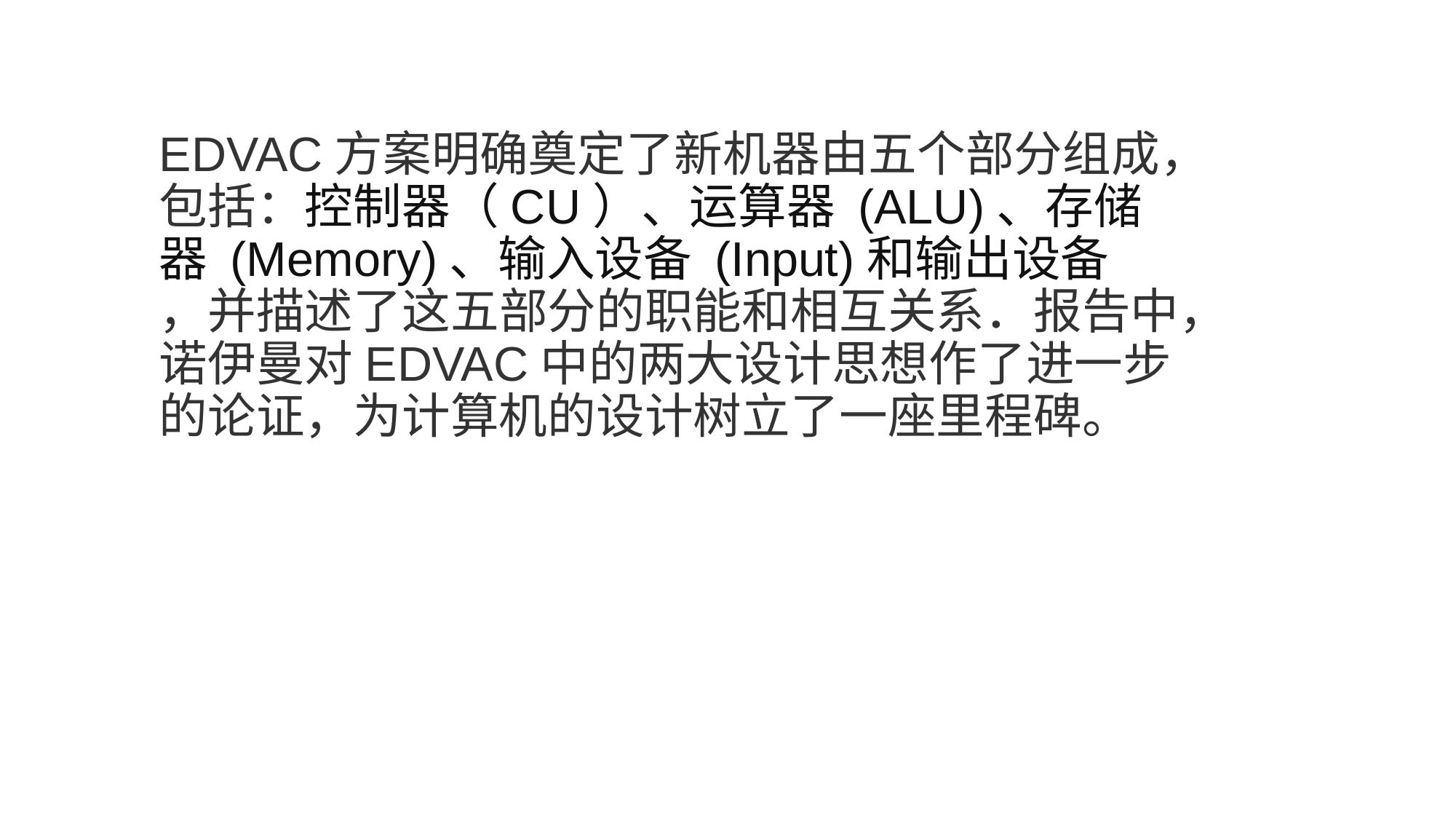

# EDVAC方案明确奠定了新机器由五个部分组成，包括：控制器（CU）、运算器 (ALU)、存储器 (Memory)、输入设备 (Input)和输出设备 ，并描述了这五部分的职能和相互关系．报告中，诺伊曼对EDVAC中的两大设计思想作了进一步的论证，为计算机的设计树立了一座里程碑。